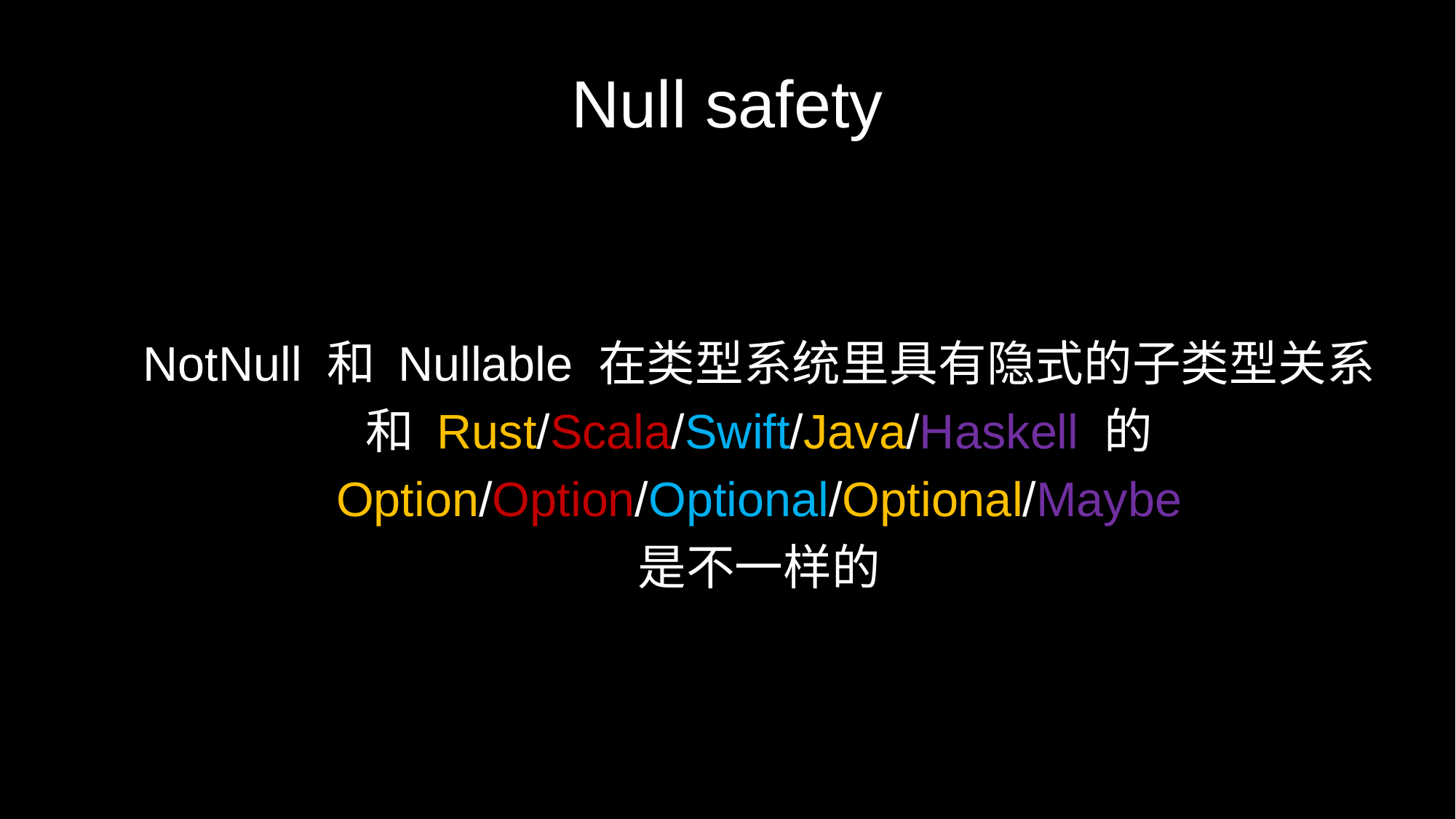

# Null safety
NotNull 和 Nullable 在类型系统里具有隐式的子类型关系
和 Rust/Scala/Swift/Java/Haskell 的
Option/Option/Optional/Optional/Maybe
是不一样的